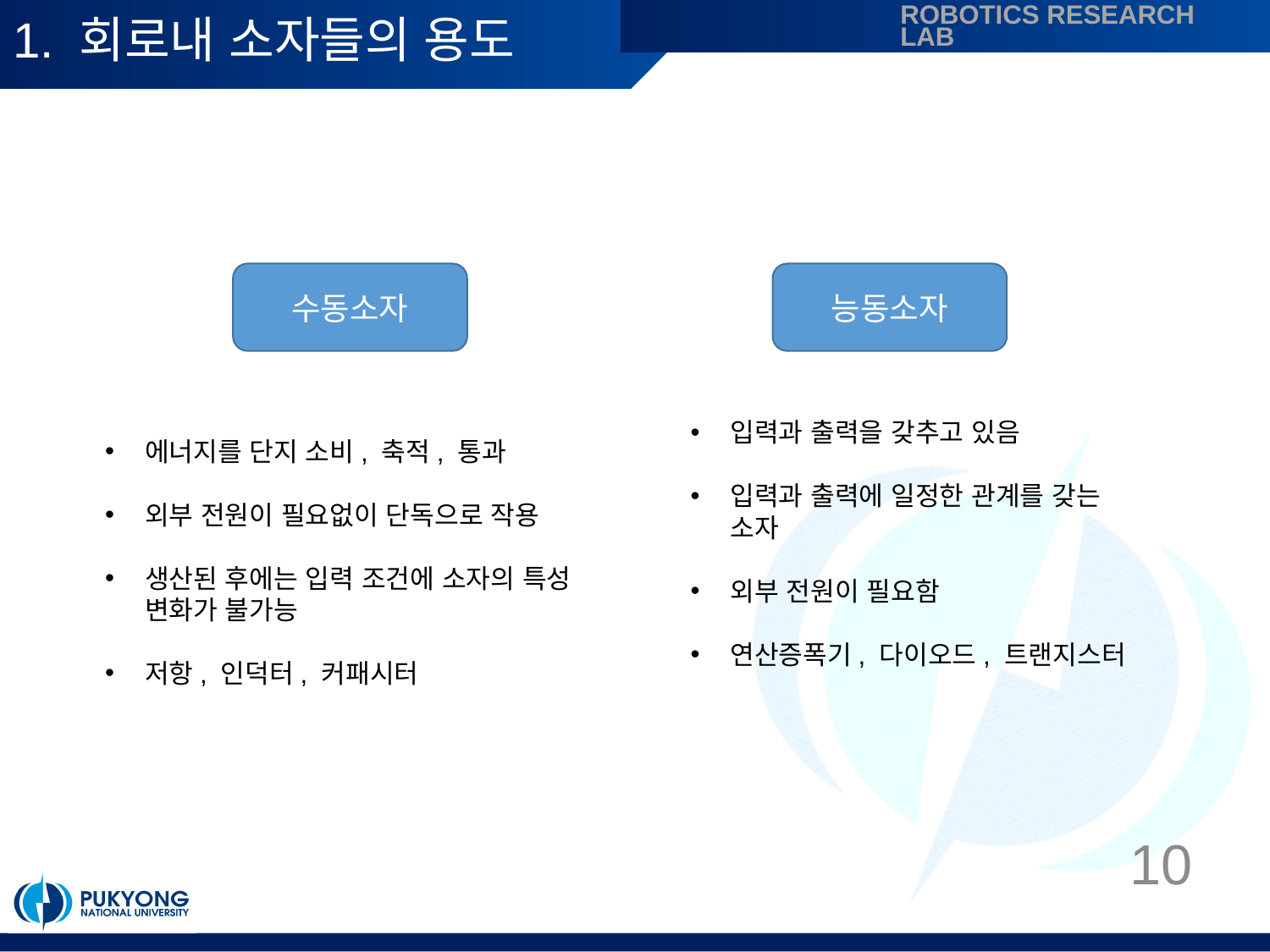

# 1. 회로내 소자들의 용도
수동소자
능동소자

에너지를 단지 소비, 축적, 통과

외부 전원이 필요없이 단독으로 작용

생산된 후에는 입력 조건에 소자의 특성 변화가 불가능

저항, 인덕터, 커패시터
입력과 출력을 갖추고 있음

입력과 출력에 일정한 관계를 갖는 소자

외부 전원이 필요함

연산증폭기, 다이오드, 트랜지스터
10